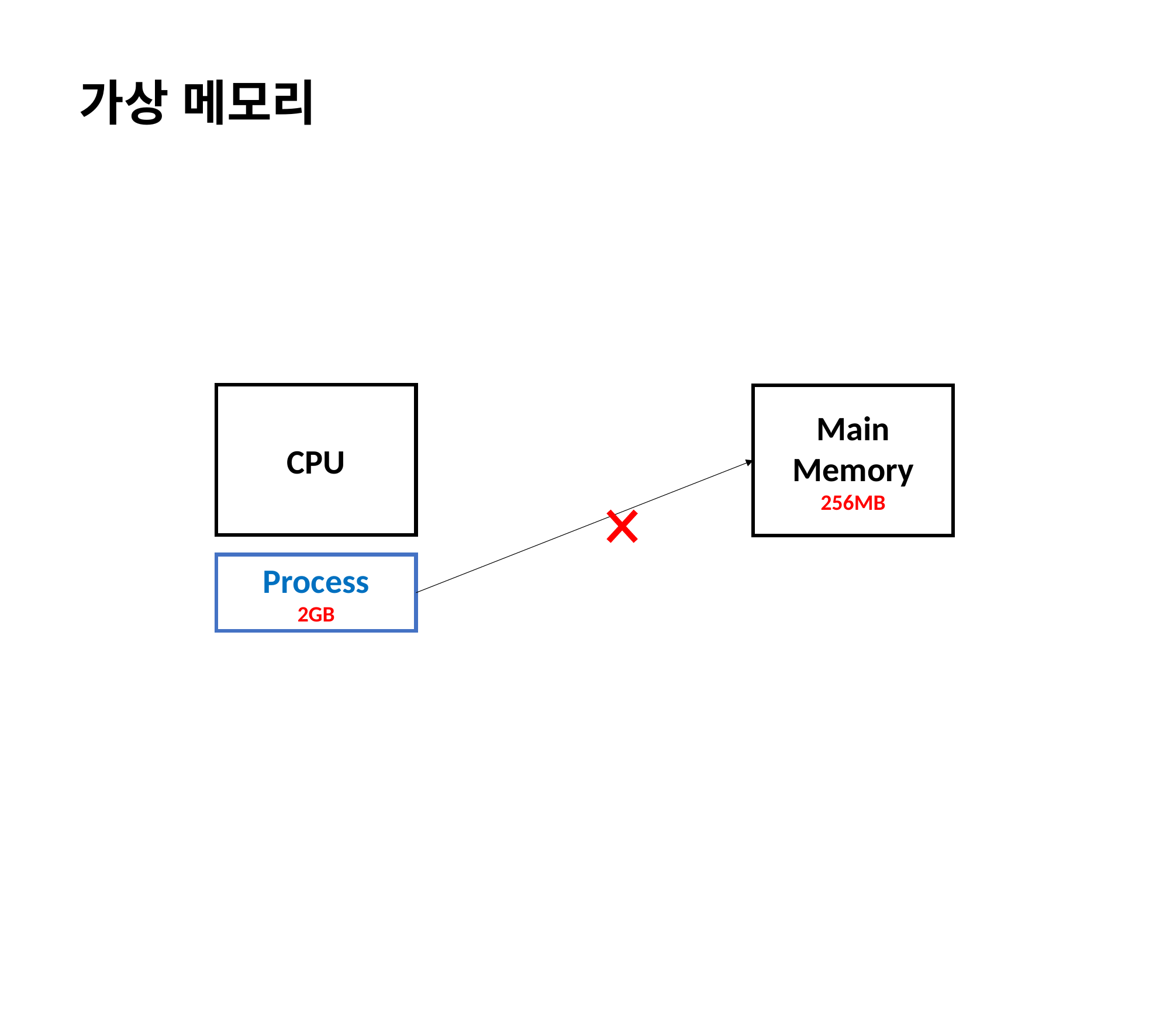

가상 메모리
CPU
Main Memory
256MB

Process
2GB